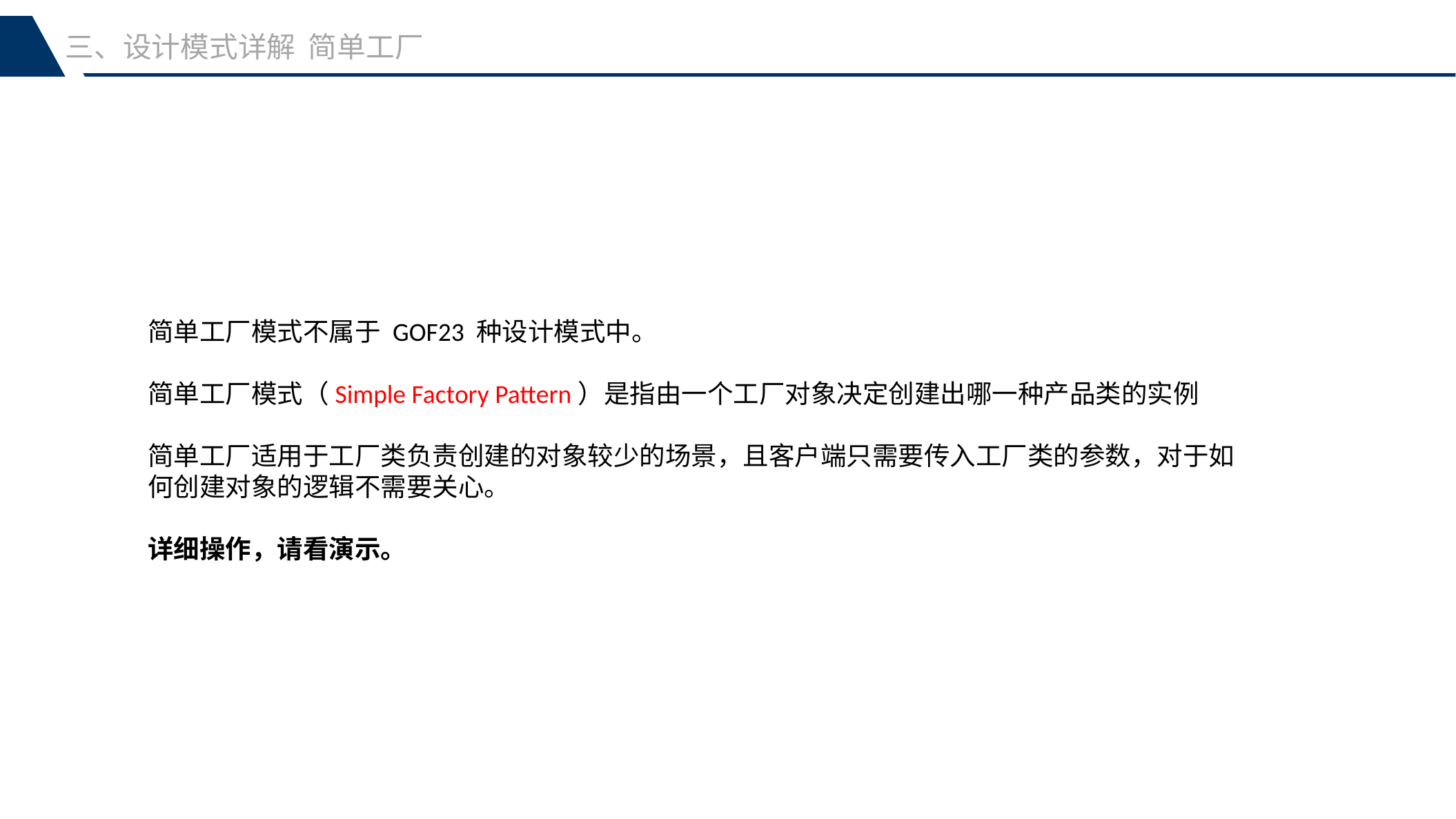

三、设计模式详解  简单工厂

简单工厂模式不属于 GOF23 种设计模式中。

简单工厂模式（Simple Factory Pattern）是指由一个工厂对象决定创建出哪一种产品类的实例

简单工厂适用于工厂类负责创建的对象较少的场景，且客户端只需要传入工厂类的参数，对于如何创建对象的逻辑不需要关心。

详细操作，请看演示。